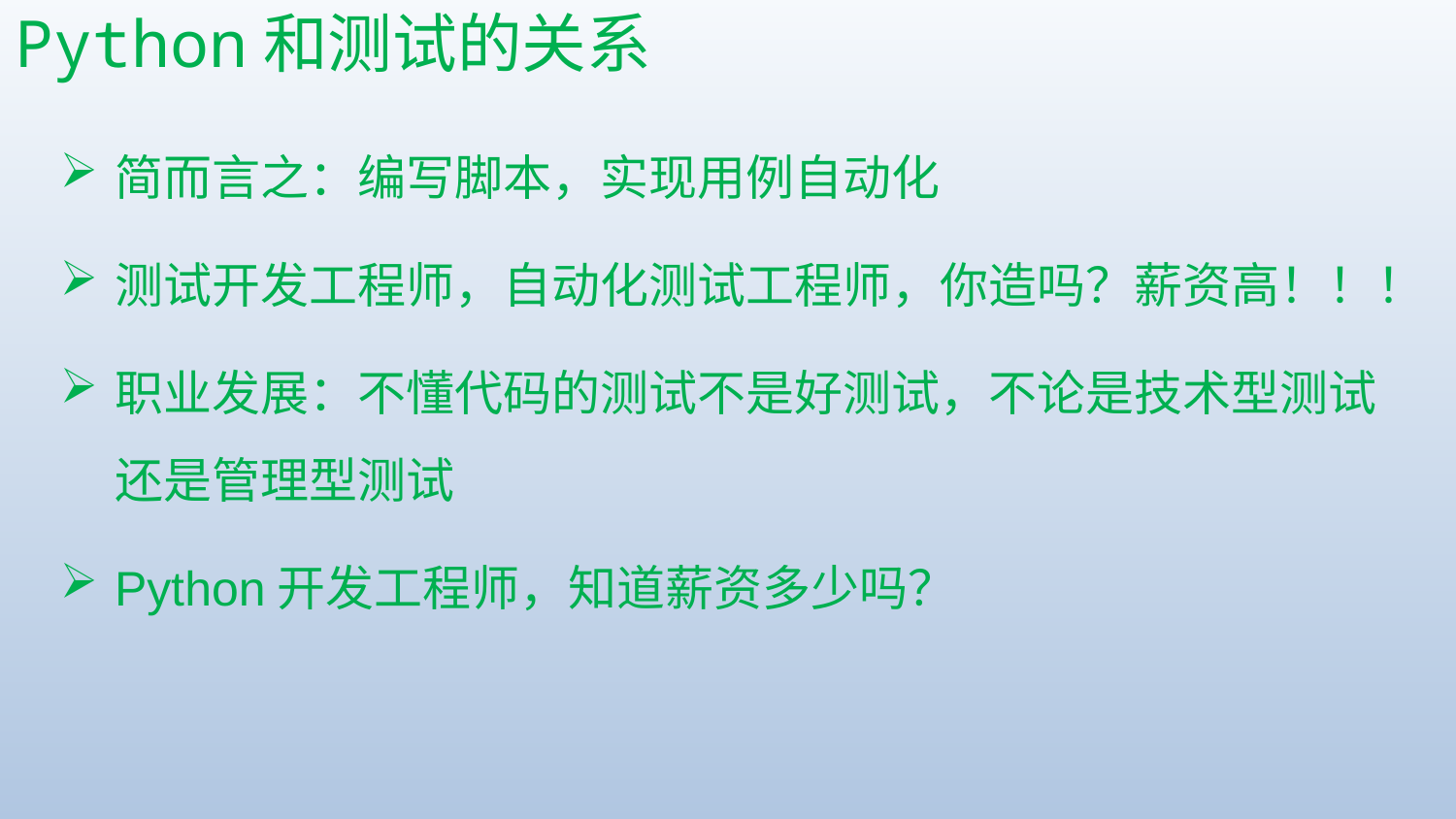

# Python和测试的关系
简而言之：编写脚本，实现用例自动化
测试开发工程师，自动化测试工程师，你造吗？薪资高！！！
职业发展：不懂代码的测试不是好测试，不论是技术型测试还是管理型测试
Python开发工程师，知道薪资多少吗？